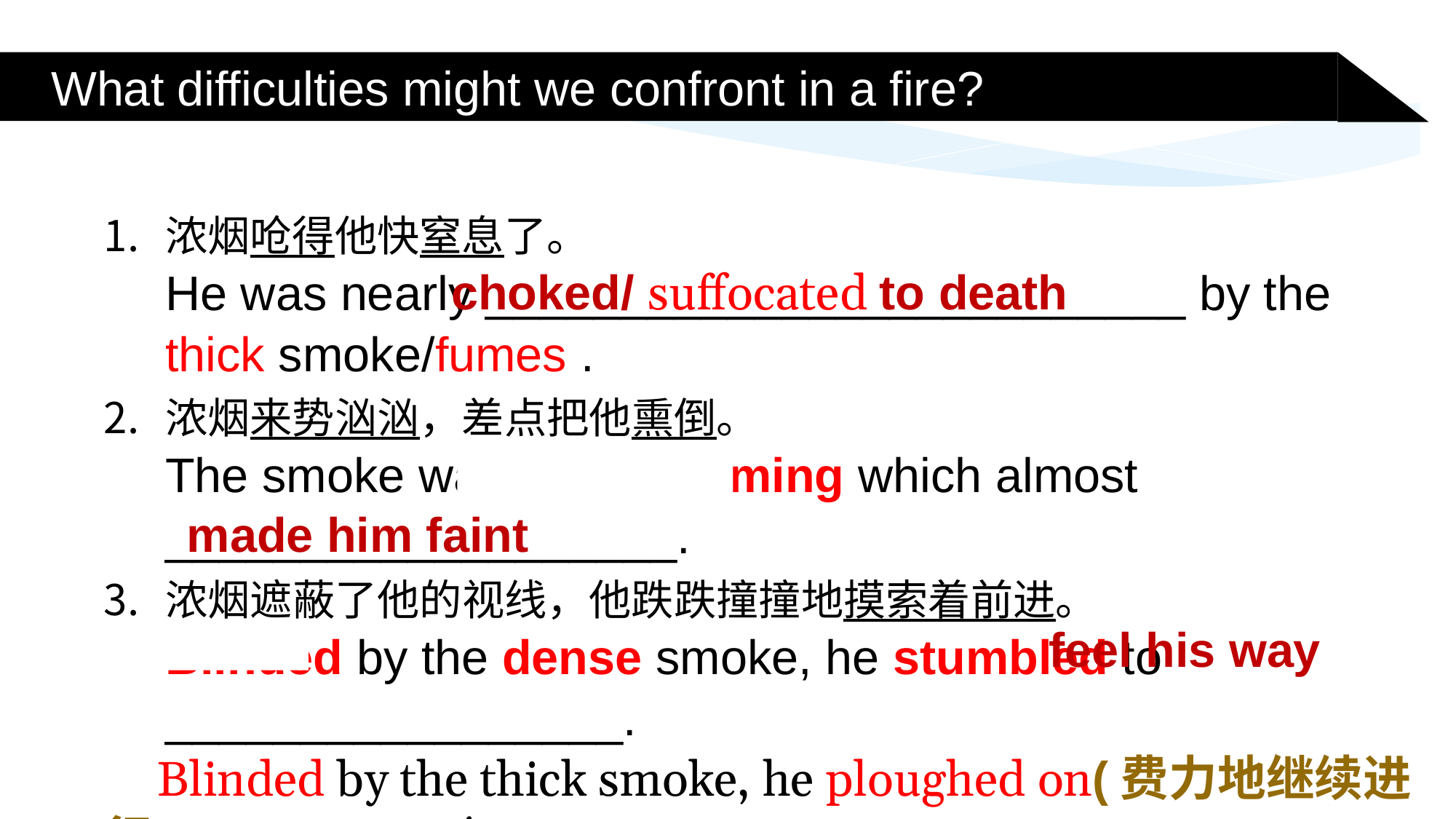

What difficulties might we confront in a fire?
浓烟呛得他快窒息了。
He was nearly __________________________ by the thick smoke/fumes .
浓烟来势汹汹，差点把他熏倒。
The smoke was overwhelming which almost ___________________.
浓烟遮蔽了他的视线，他跌跌撞撞地摸索着前进。
Blinded by the dense smoke, he stumbled to _________________.
    Blinded by the thick smoke, he ploughed on(费力地继续进行), crying Tiara's name aloud.

choked/ suffocated to death

made him faint
feel his way